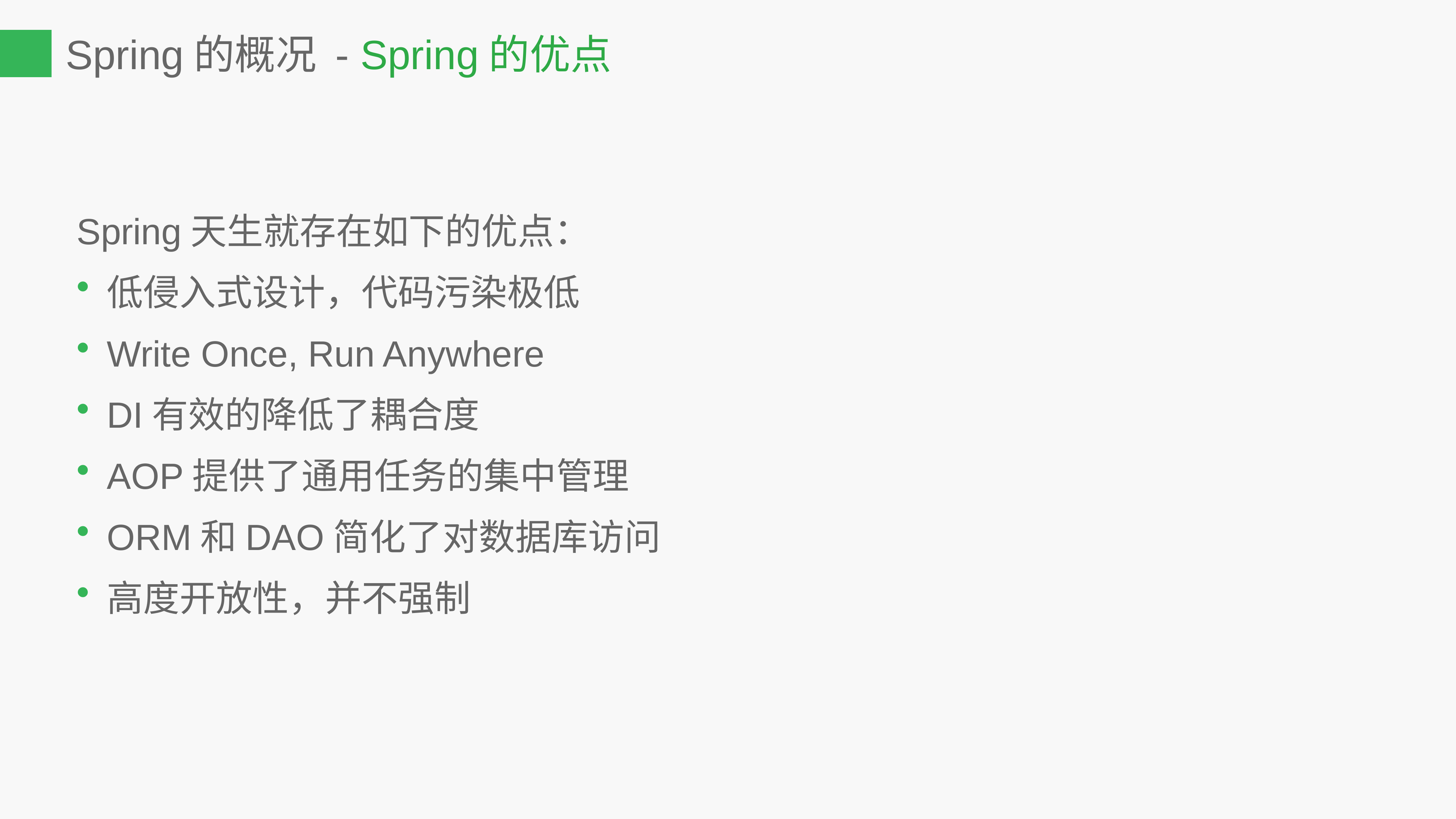

Spring的概况 - Spring的优点

Spring天生就存在如下的优点：
低侵入式设计，代码污染极低
Write Once, Run Anywhere
DI有效的降低了耦合度
AOP提供了通用任务的集中管理
ORM和DAO简化了对数据库访问
高度开放性，并不强制